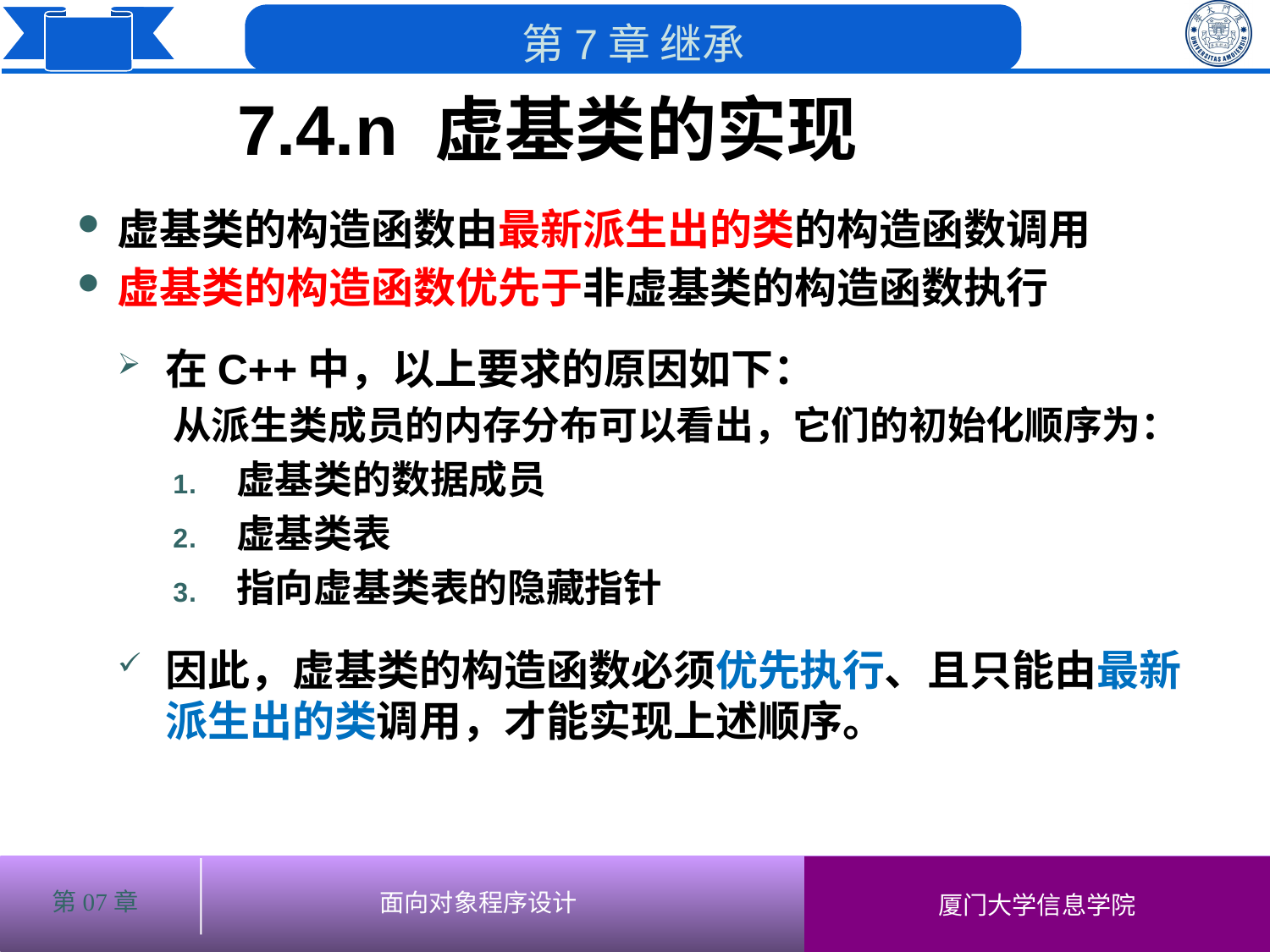

7.4.n 虚基类的实现
虚基类的构造函数由最新派生出的类的构造函数调用
虚基类的构造函数优先于非虚基类的构造函数执行

在C++中，以上要求的原因如下：
从派生类成员的内存分布可以看出，它们的初始化顺序为：
虚基类的数据成员
虚基类表
指向虚基类表的隐藏指针

因此，虚基类的构造函数必须优先执行、且只能由最新派生出的类调用，才能实现上述顺序。

8